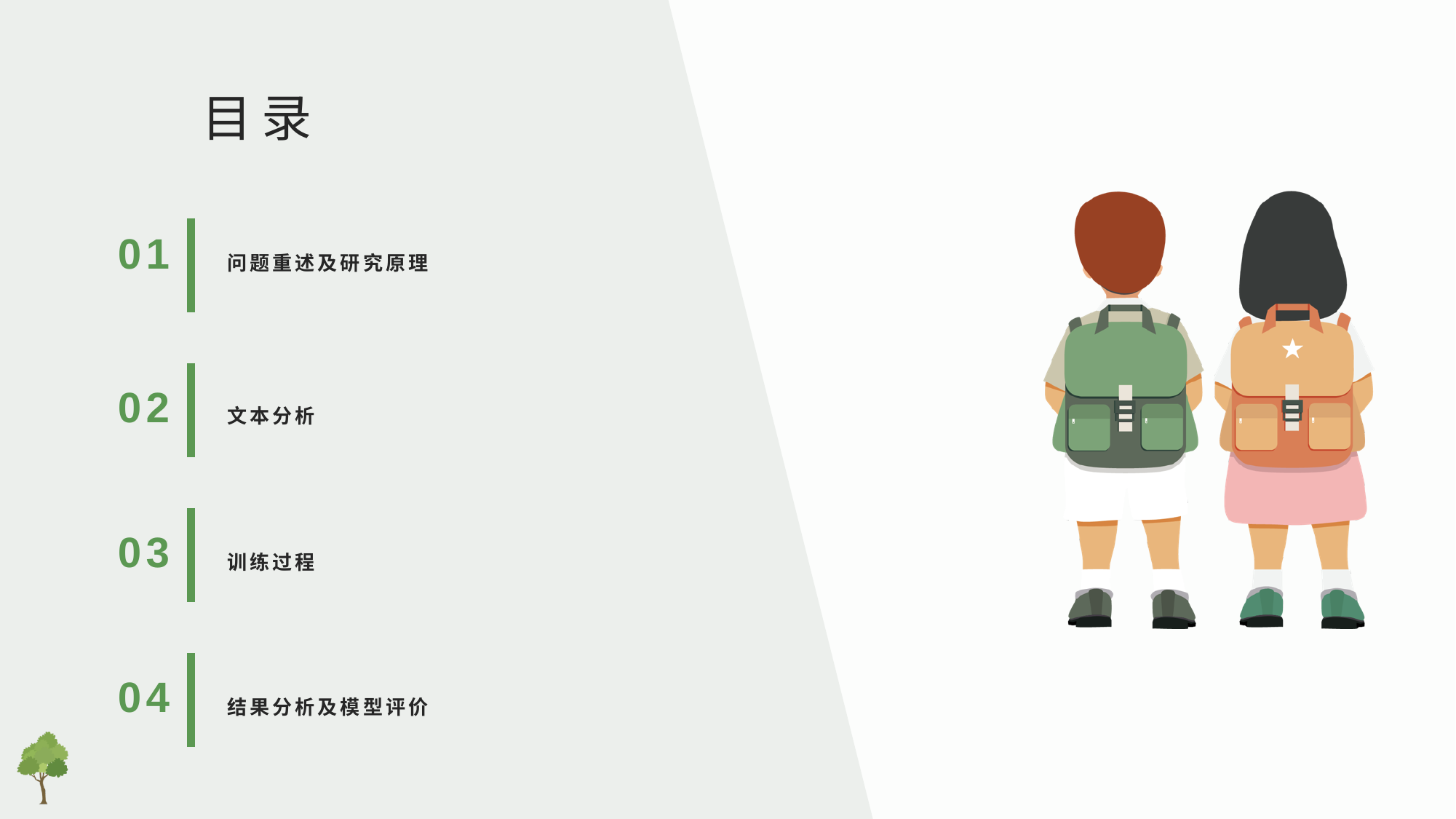

目录
01
问题重述及研究原理
02
文本分析
03
训练过程
04
结果分析及模型评价